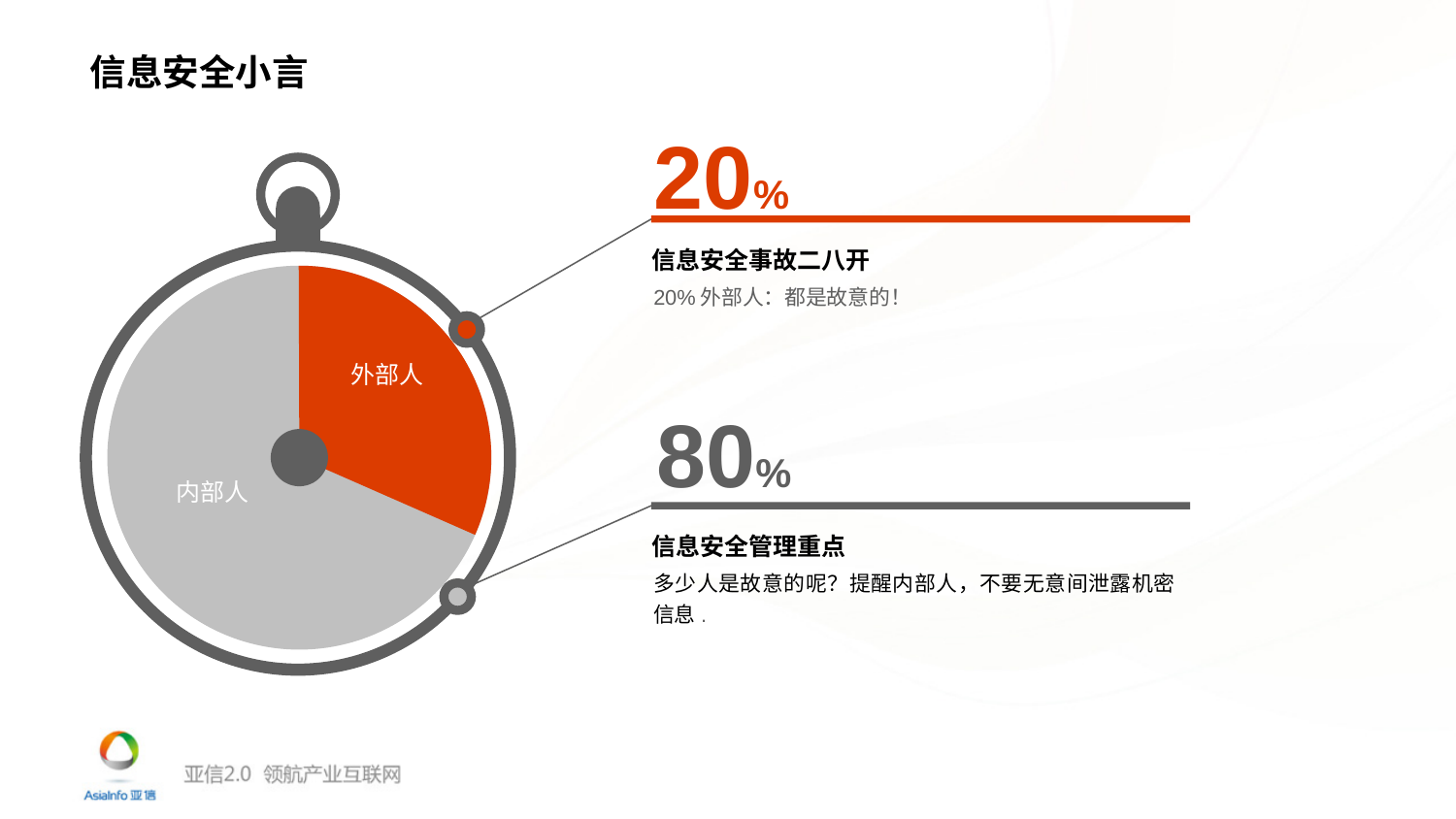

信息安全小言
20%

信息安全事故二八开
20%外部人：都是故意的！

外部人
内部人

80%

信息安全管理重点
多少人是故意的呢？提醒内部人，不要无意间泄露机密信息.